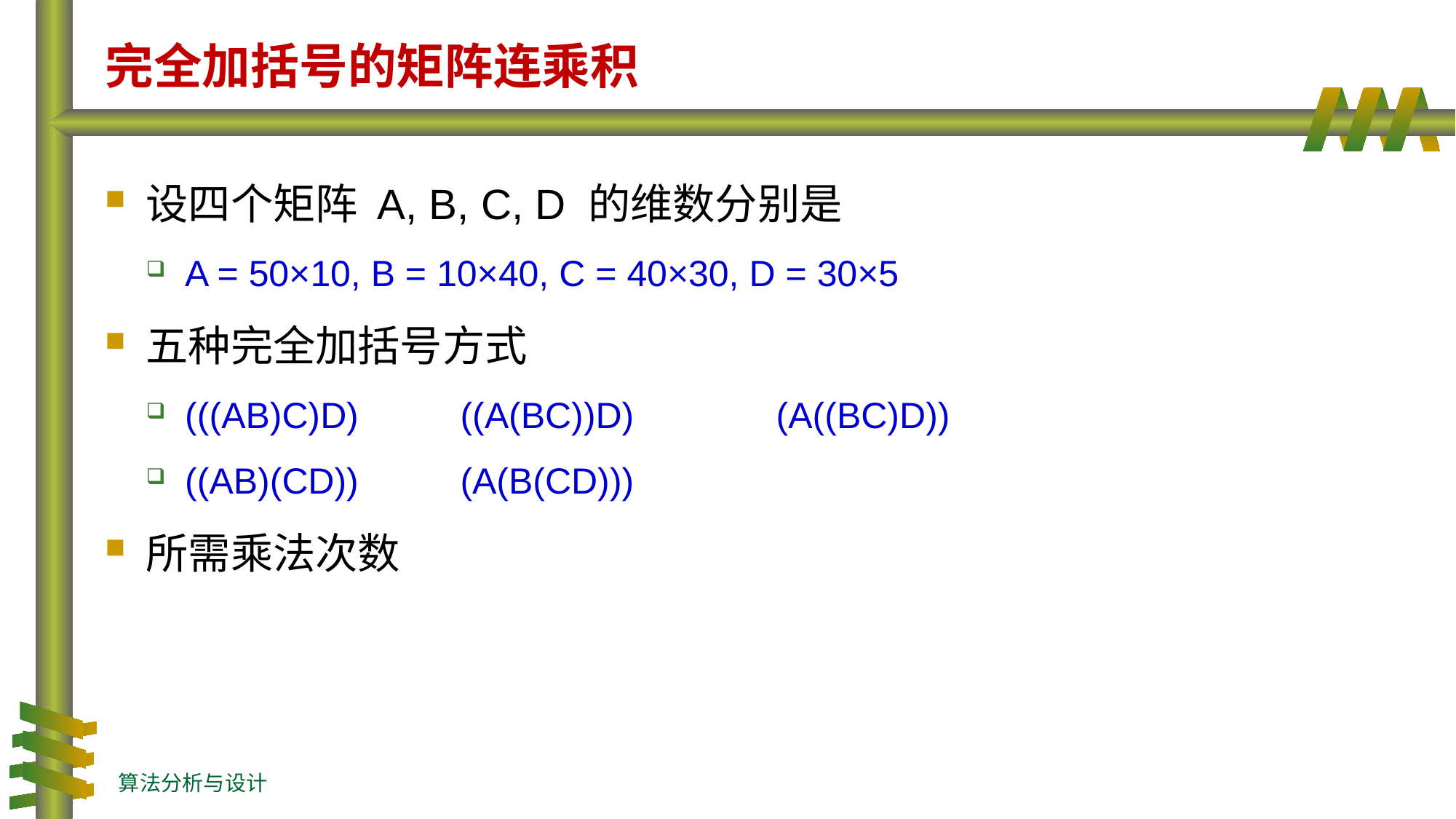

# 完全加括号的矩阵连乘积
设四个矩阵 A, B, C, D 的维数分别是
A = 50×10, B = 10×40, C = 40×30, D = 30×5
五种完全加括号方式
(((AB)C)D)          ((A(BC))D)              (A((BC)D))
((AB)(CD))          (A(B(CD)))
所需乘法次数
算法分析与设计